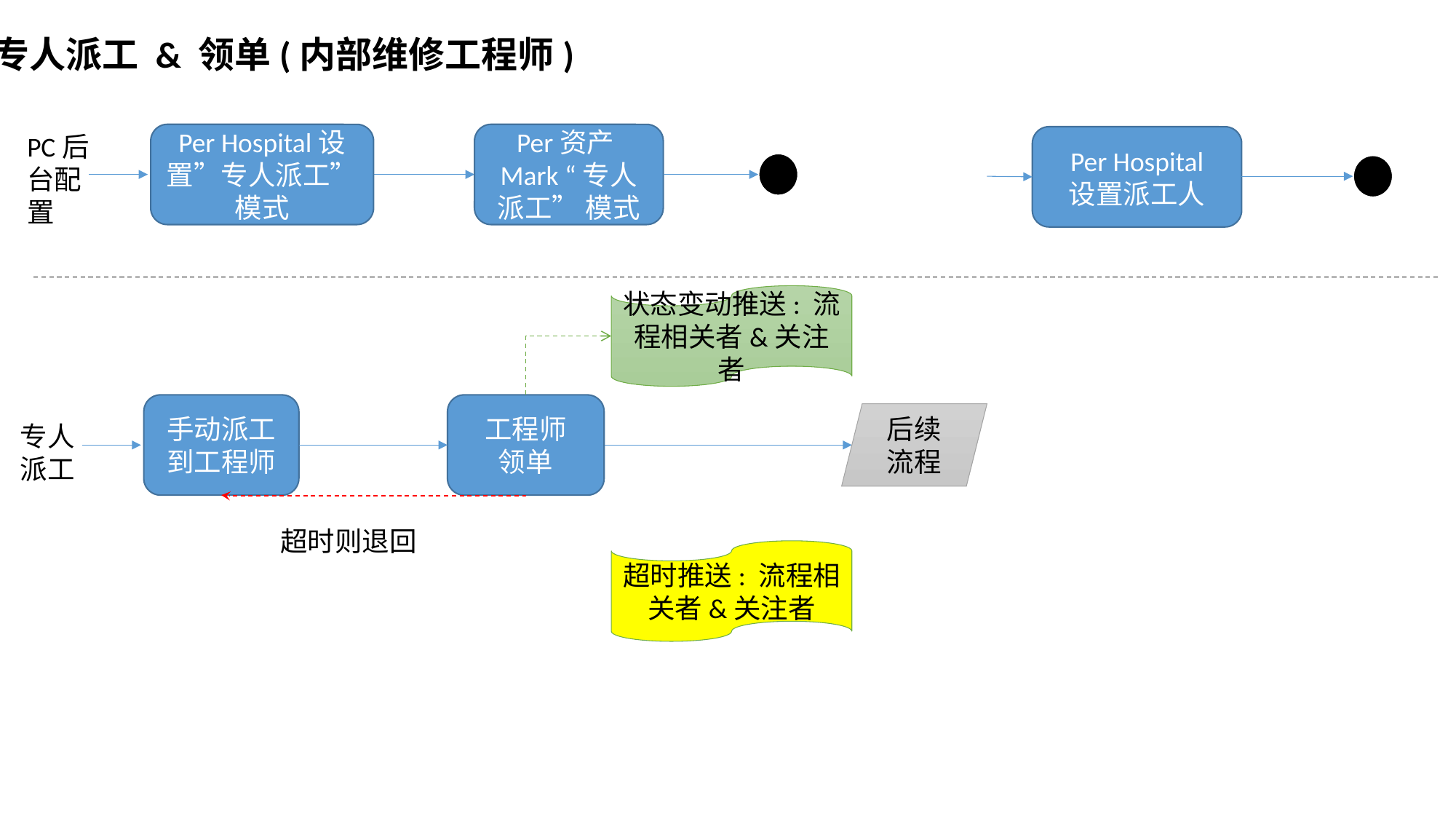

专人派工 & 领单(内部维修工程师)
PC后台配置
Per Hospital设置”专人派工”模式
Per资产Mark “专人派工” 模式
Per Hospital
设置派工人

状态变动推送: 流程相关者&关注者
工程师
领单
手动派工到工程师
后续
流程
专人派工
超时则退回
超时推送: 流程相关者&关注者